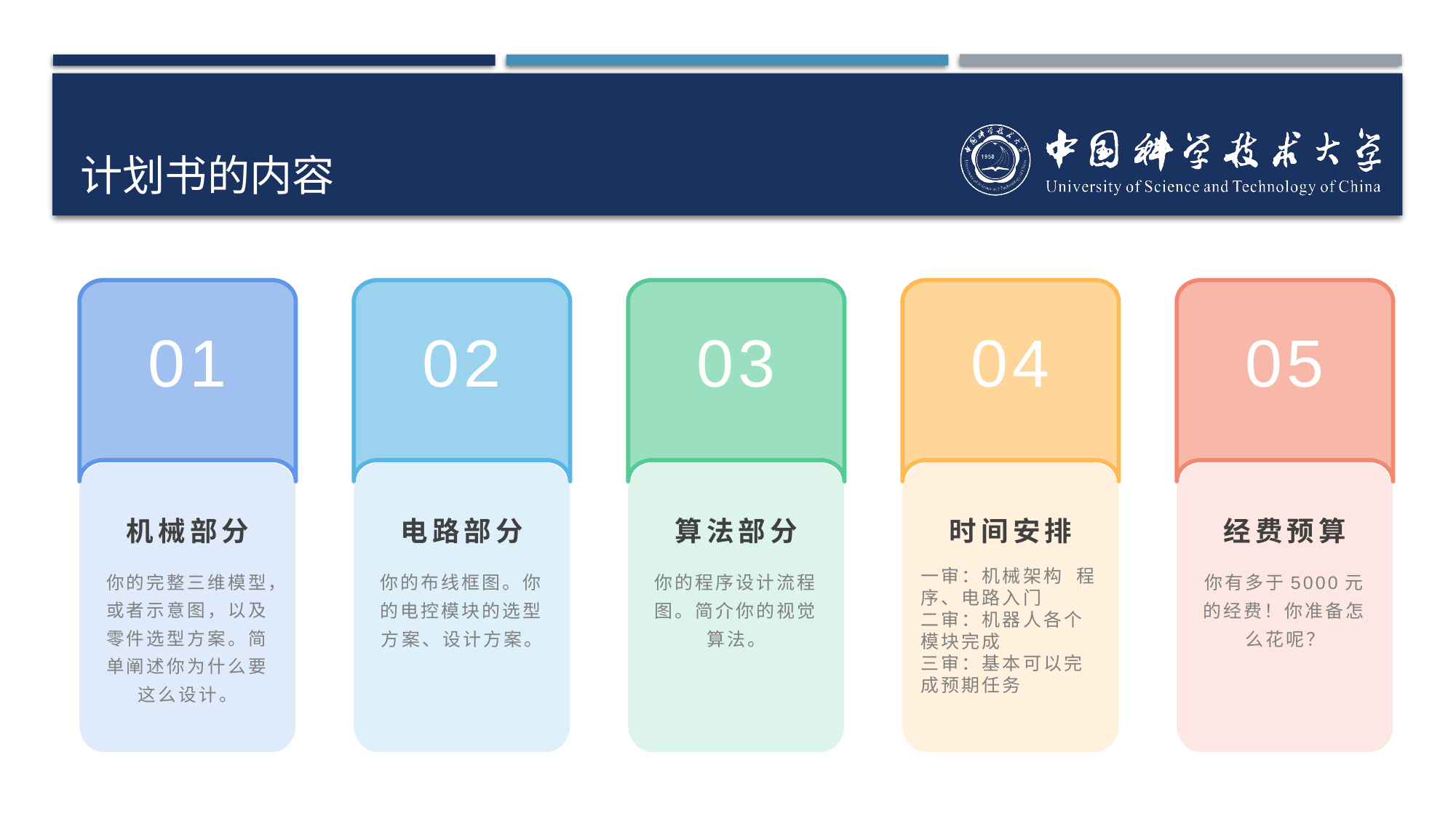

# 计划书的内容

01
02
03
04
05

机械部分
电路部分
算法部分
时间安排
经费预算
你的完整三维模型，或者示意图，以及零件选型方案。简单阐述你为什么要这么设计。
你的布线框图。你的电控模块的选型方案、设计方案。
你的程序设计流程图。简介你的视觉算法。
一审：机械架构  程序、电路入门
二审：机器人各个模块完成
三审：基本可以完成预期任务
你有多于5000元的经费！你准备怎么花呢？